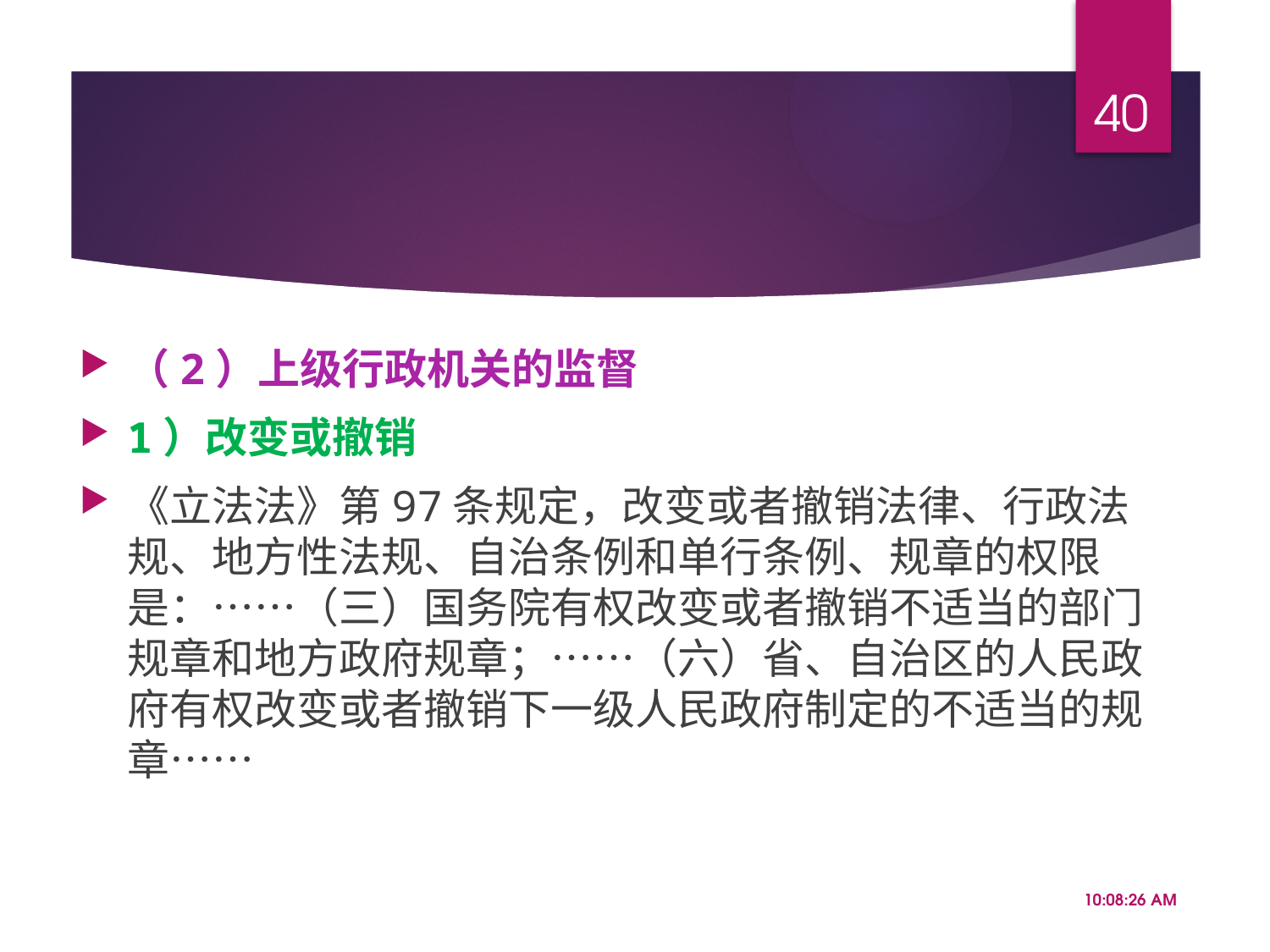

40
#
（2）上级行政机关的监督
1）改变或撤销
《立法法》第97条规定，改变或者撤销法律、行政法规、地方性法规、自治条例和单行条例、规章的权限是：……（三）国务院有权改变或者撤销不适当的部门规章和地方政府规章；……（六）省、自治区的人民政府有权改变或者撤销下一级人民政府制定的不适当的规章……

10:08:26 AM